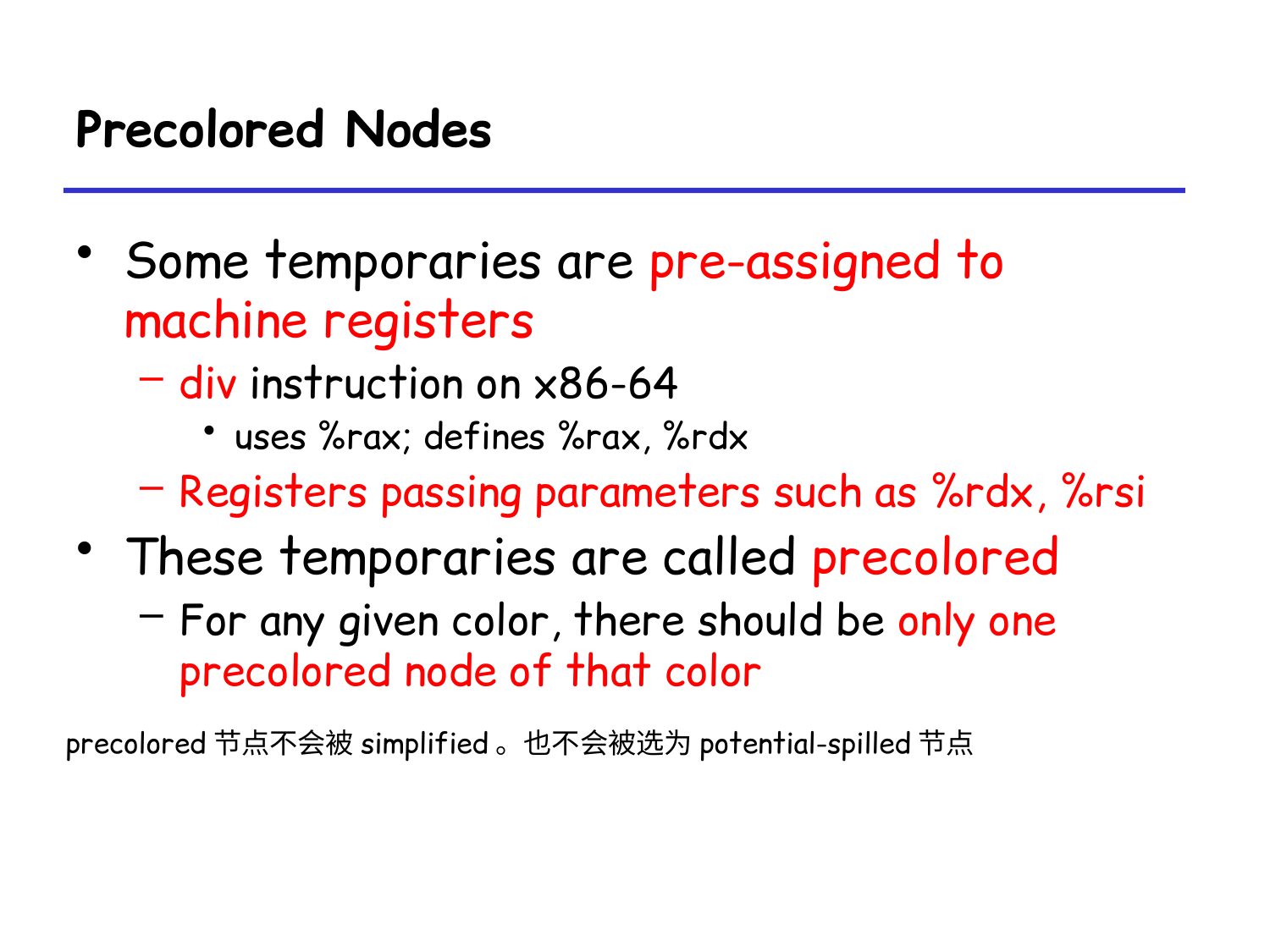

# Precolored Nodes
Some temporaries are pre-assigned to machine registers
div instruction on x86-64
uses %rax; defines %rax, %rdx
Registers passing parameters such as %rdx, %rsi
These temporaries are called precolored
For any given color, there should be only one precolored node of that color

precolored节点不会被simplified。也不会被选为potential-spilled节点

78